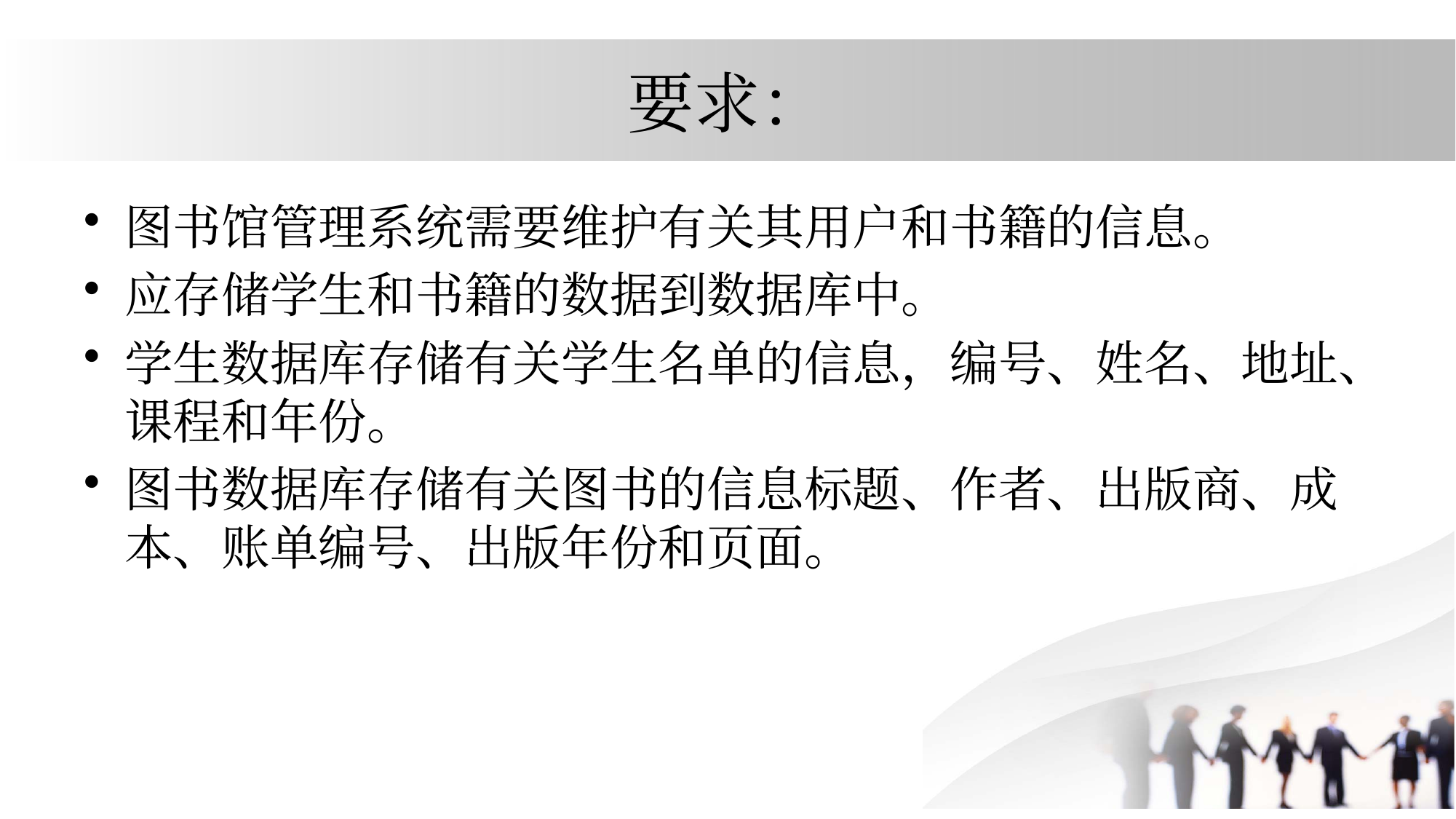

# 要求：
图书馆管理系统需要维护有关其用户和书籍的信息。
应存储学生和书籍的数据到数据库中。
学生数据库存储有关学生名单的信息，编号、姓名、地址、课程和年份。
图书数据库存储有关图书的信息标题、作者、出版商、成本、账单编号、出版年份和页面。